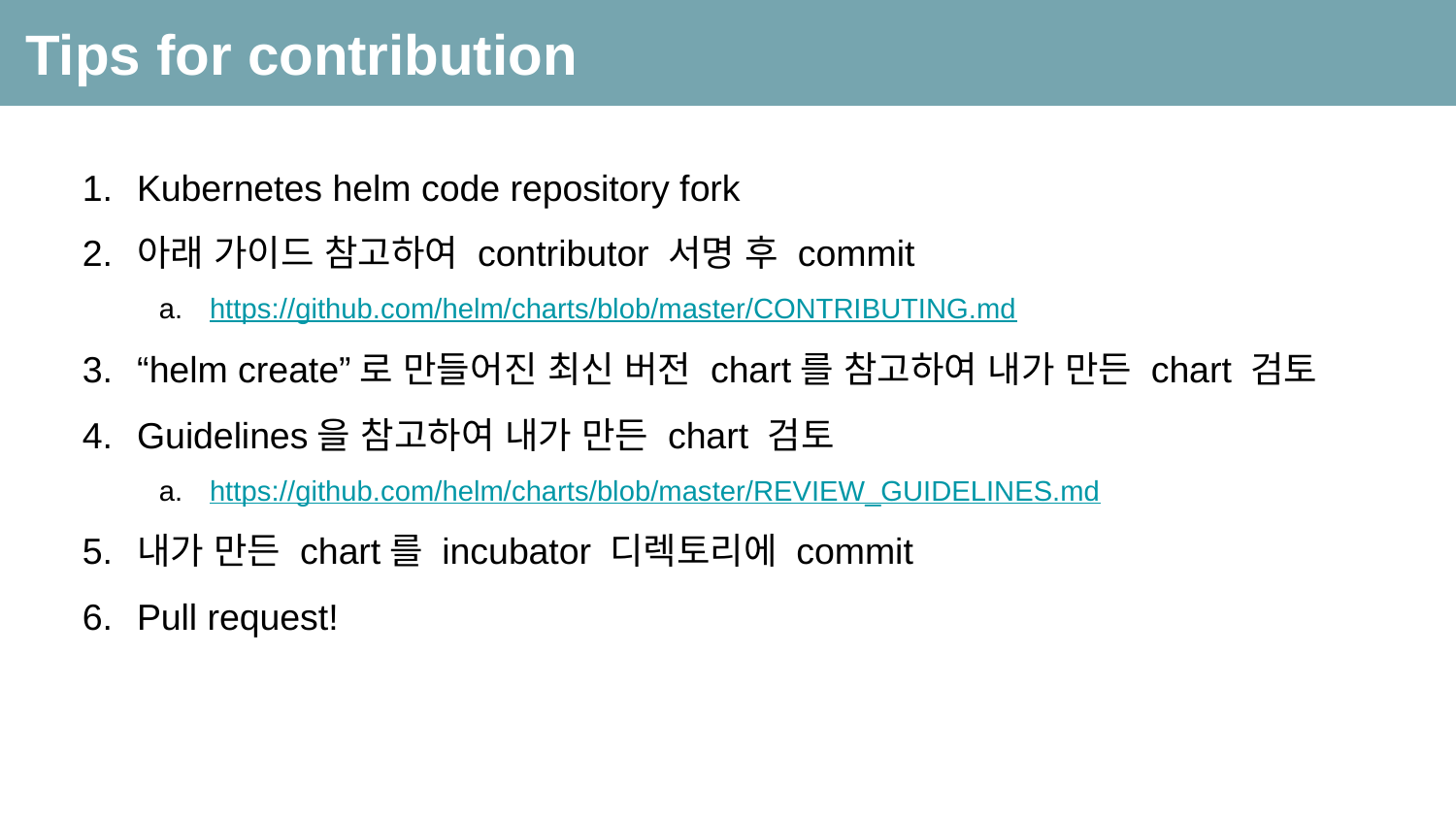

Tips for contribution
Kubernetes helm code repository fork
아래 가이드 참고하여 contributor 서명 후 commit
https://github.com/helm/charts/blob/master/CONTRIBUTING.md
“helm create”로 만들어진 최신 버전 chart를 참고하여 내가 만든 chart 검토
Guidelines을 참고하여 내가 만든 chart 검토
https://github.com/helm/charts/blob/master/REVIEW_GUIDELINES.md
내가 만든 chart를 incubator 디렉토리에 commit
Pull request!